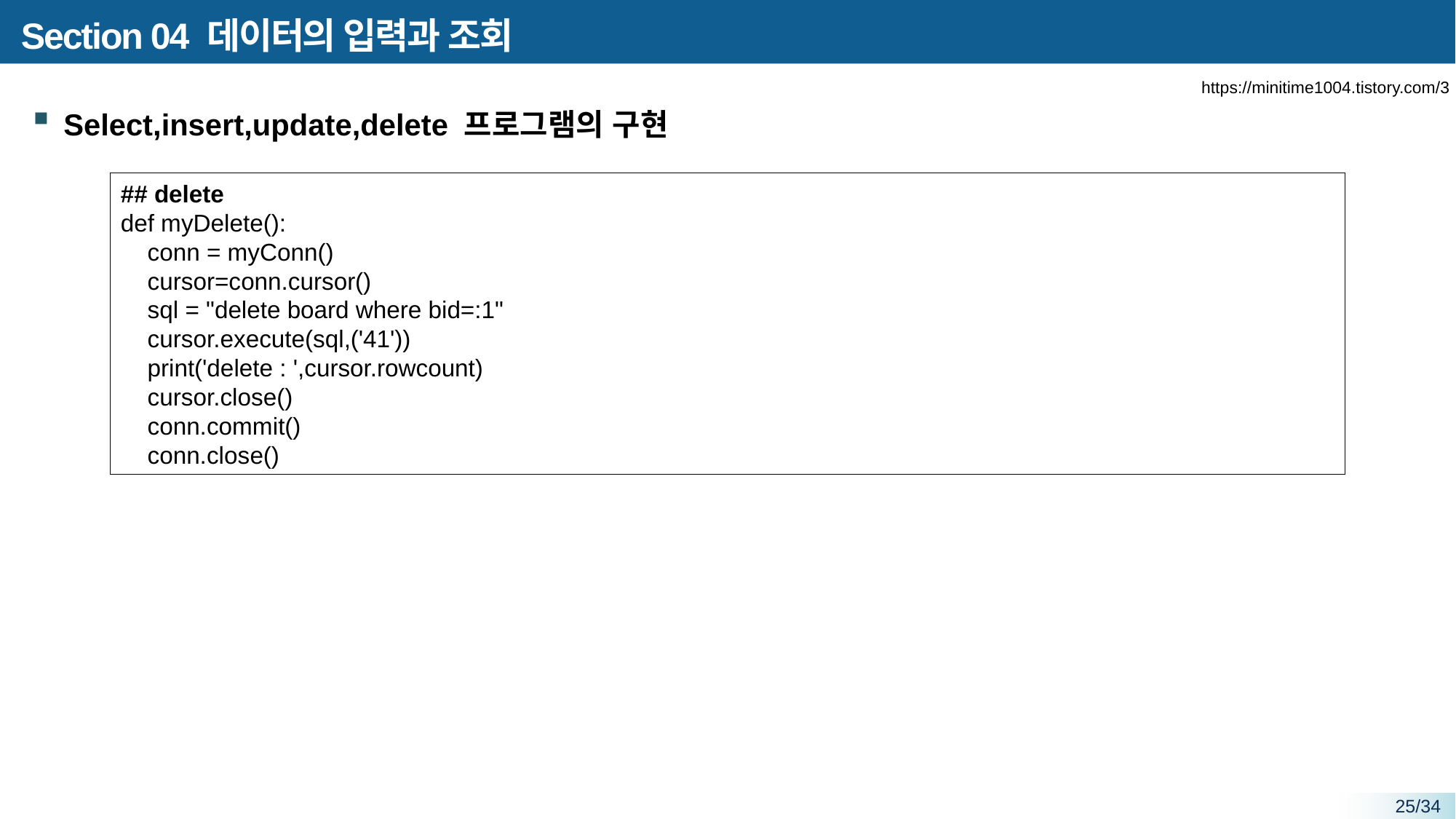

# Section 04 데이터의 입력과 조회
https://minitime1004.tistory.com/3
Select,insert,update,delete 프로그램의 구현
## delete
def myDelete():
    conn = myConn()
    cursor=conn.cursor()
    sql = "delete board where bid=:1"
    cursor.execute(sql,('41'))
    print('delete : ',cursor.rowcount)
    cursor.close()
    conn.commit()
    conn.close()